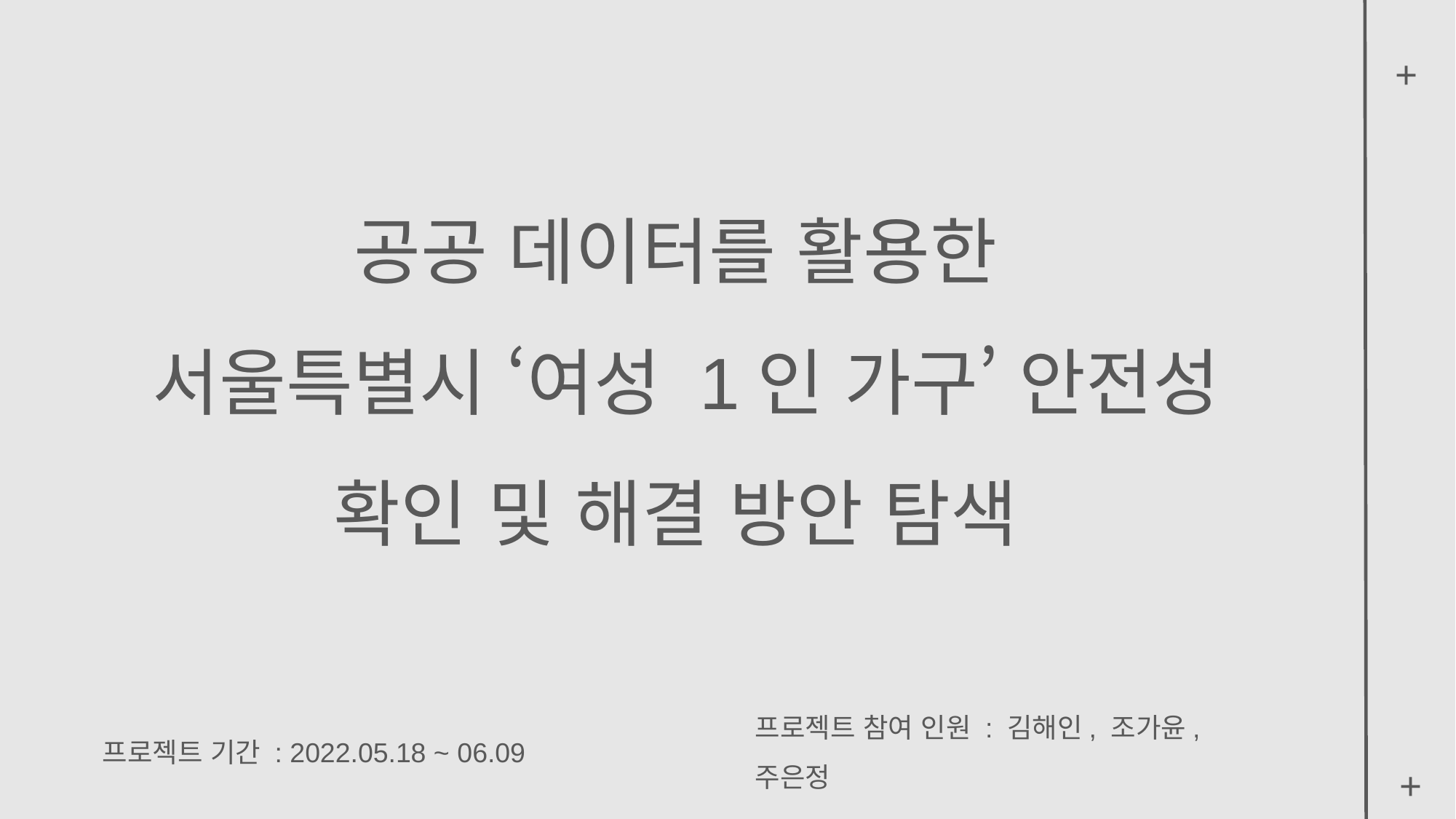

+
+
# 공공 데이터를 활용한 서울특별시 ‘여성 1인 가구’ 안전성 확인 및 해결 방안 탐색
프로젝트 참여 인원 : 김해인, 조가윤, 주은정
프로젝트 기간 : 2022.05.18 ~ 06.09